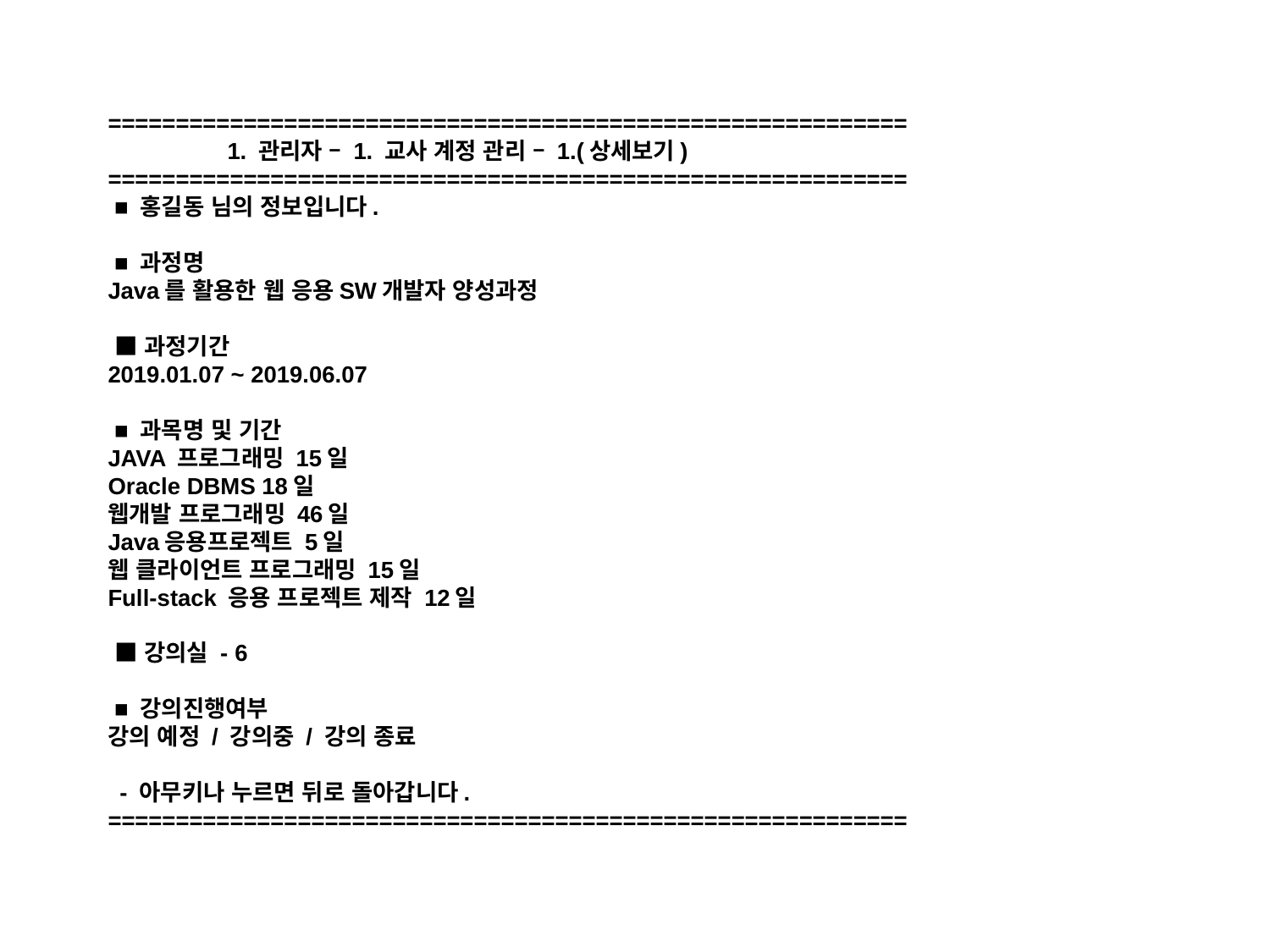

# =========================================================== 1. 관리자 – 1. 교사 계정 관리 – 1.(상세보기) =========================================================== ■ 홍길동 님의 정보입니다. ■ 과정명 Java를 활용한 웹 응용SW개발자 양성과정 ■ 과정기간 2019.01.07 ~ 2019.06.07 ■ 과목명 및 기간 JAVA 프로그래밍 15일 Oracle DBMS 18일 웹개발 프로그래밍 46일 Java응용프로젝트 5일 웹 클라이언트 프로그래밍 15일 Full-stack 응용 프로젝트 제작 12일 ■ 강의실 - 6 ■ 강의진행여부 강의 예정 / 강의중 / 강의 종료 - 아무키나 누르면 뒤로 돌아갑니다. ===========================================================